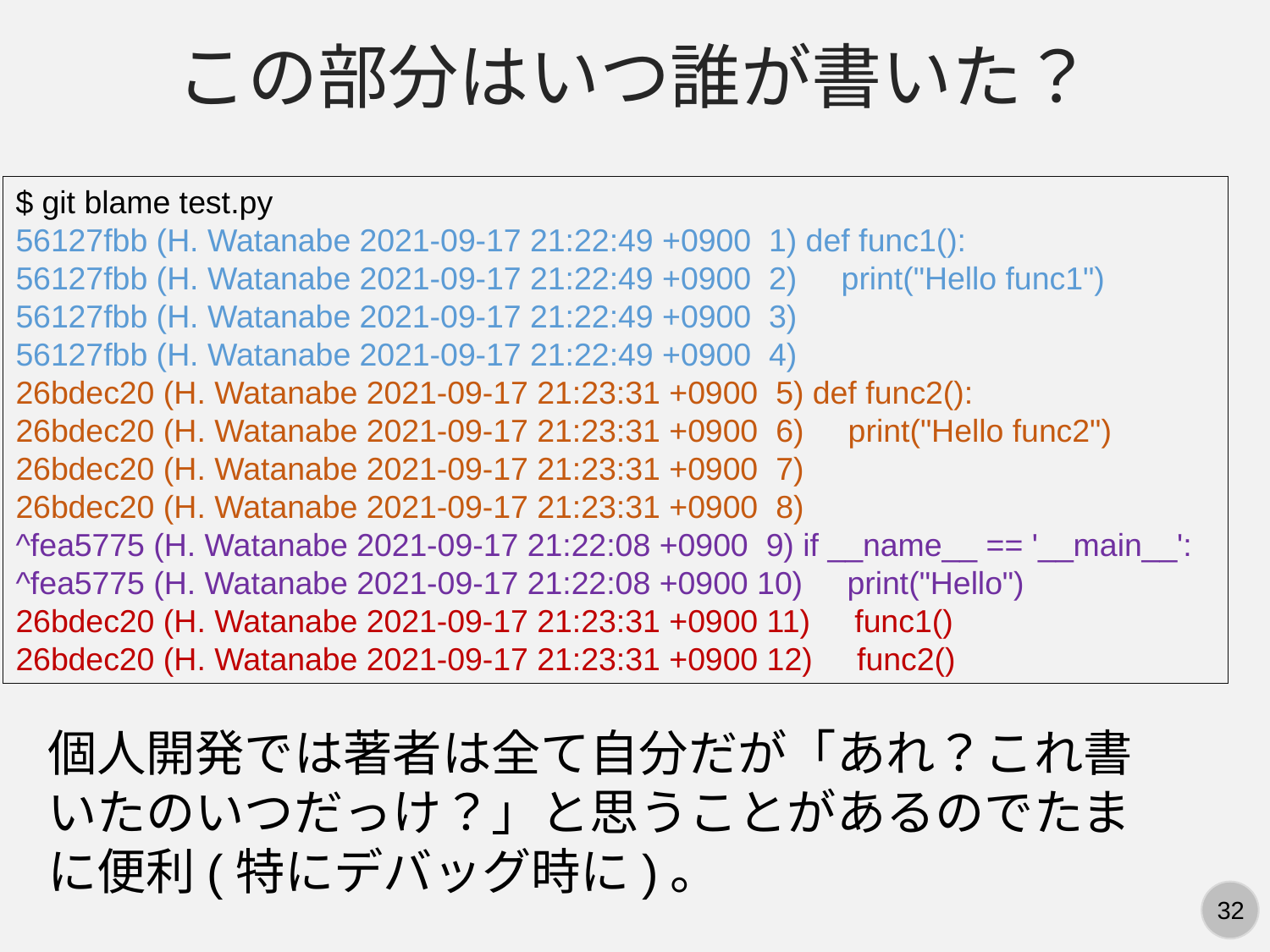

この部分はいつ誰が書いた？
$ git blame test.py
56127fbb (H. Watanabe 2021-09-17 21:22:49 +0900  1) def func1():
56127fbb (H. Watanabe 2021-09-17 21:22:49 +0900  2)     print("Hello func1")
56127fbb (H. Watanabe 2021-09-17 21:22:49 +0900  3)
56127fbb (H. Watanabe 2021-09-17 21:22:49 +0900  4)
26bdec20 (H. Watanabe 2021-09-17 21:23:31 +0900  5) def func2():
26bdec20 (H. Watanabe 2021-09-17 21:23:31 +0900  6)     print("Hello func2")
26bdec20 (H. Watanabe 2021-09-17 21:23:31 +0900  7)
26bdec20 (H. Watanabe 2021-09-17 21:23:31 +0900  8)
^fea5775 (H. Watanabe 2021-09-17 21:22:08 +0900  9) if __name__ == '__main__':
^fea5775 (H. Watanabe 2021-09-17 21:22:08 +0900 10)     print("Hello")
26bdec20 (H. Watanabe 2021-09-17 21:23:31 +0900 11)     func1()
26bdec20 (H. Watanabe 2021-09-17 21:23:31 +0900 12)     func2()
個人開発では著者は全て自分だが「あれ？これ書いたのいつだっけ？」と思うことがあるのでたまに便利(特にデバッグ時に)。